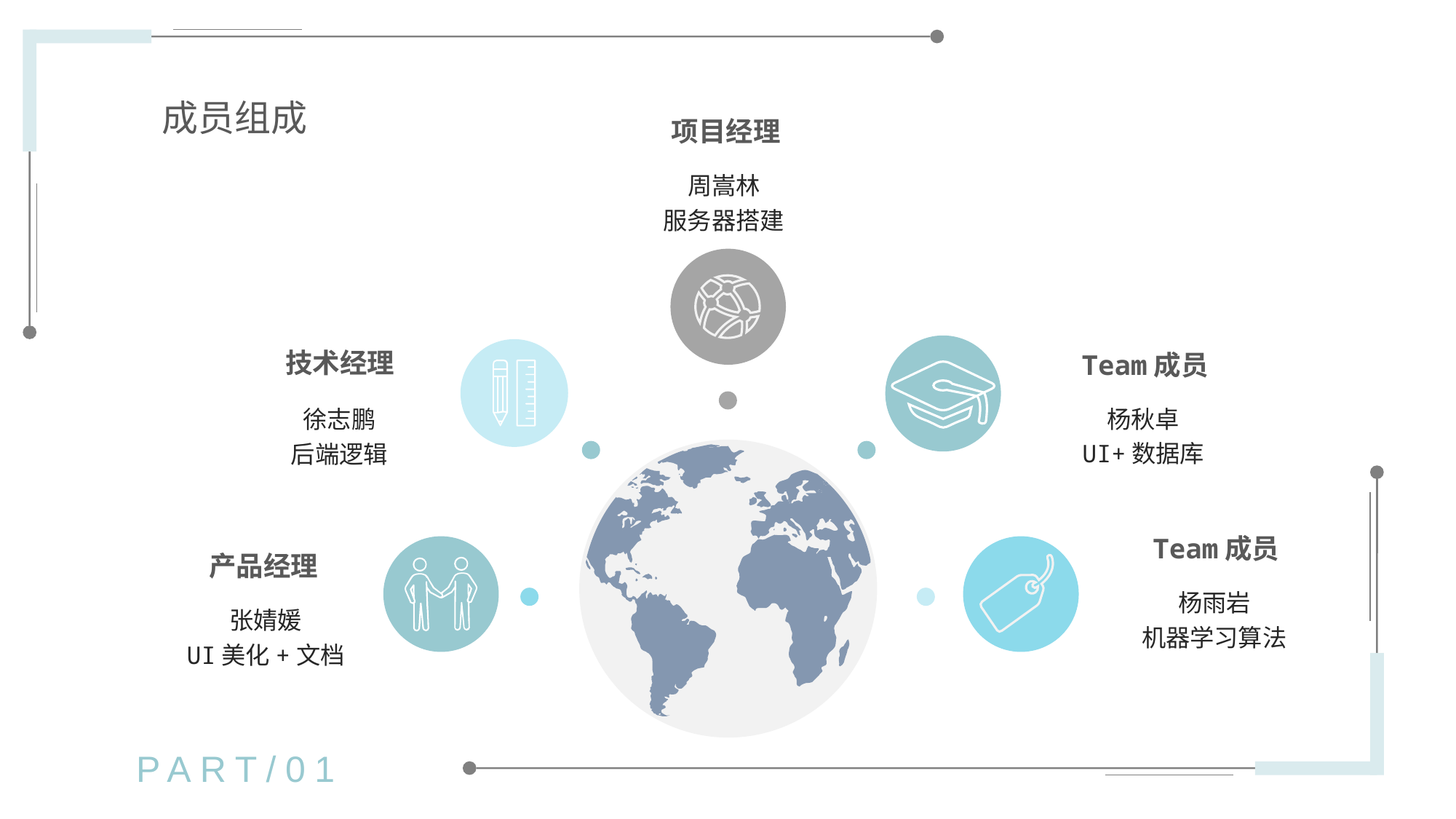

成员组成
项目经理
周嵩林
服务器搭建

技术经理
徐志鹏
后端逻辑

Team成员
杨秋卓
UI+数据库

Team成员
杨雨岩
机器学习算法
产品经理
张婧媛
UI美化+文档

PART/01